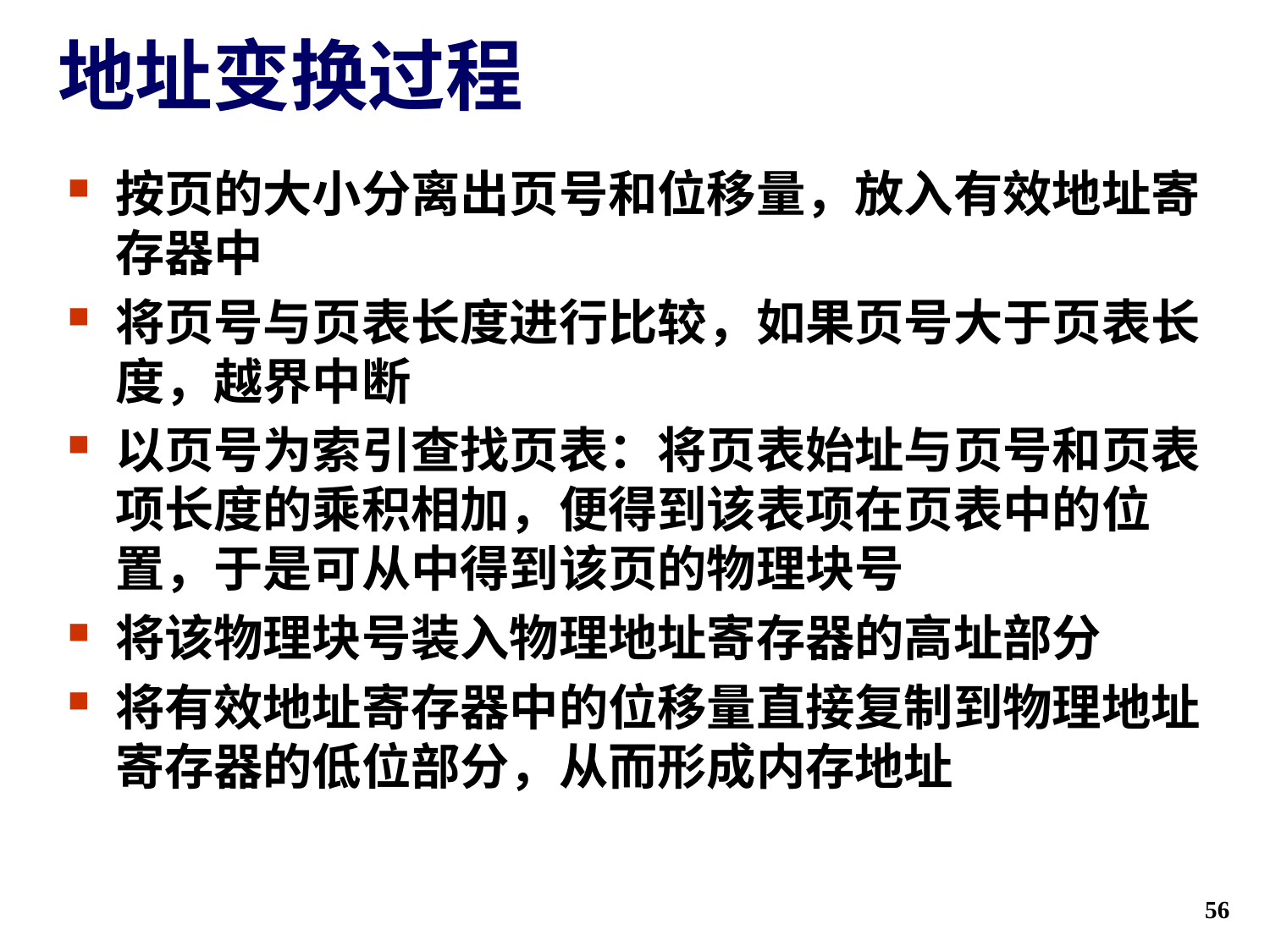

# 地址变换过程
按页的大小分离出页号和位移量，放入有效地址寄存器中
将页号与页表长度进行比较，如果页号大于页表长度，越界中断
以页号为索引查找页表：将页表始址与页号和页表项长度的乘积相加，便得到该表项在页表中的位置，于是可从中得到该页的物理块号
将该物理块号装入物理地址寄存器的高址部分
将有效地址寄存器中的位移量直接复制到物理地址寄存器的低位部分，从而形成内存地址

56